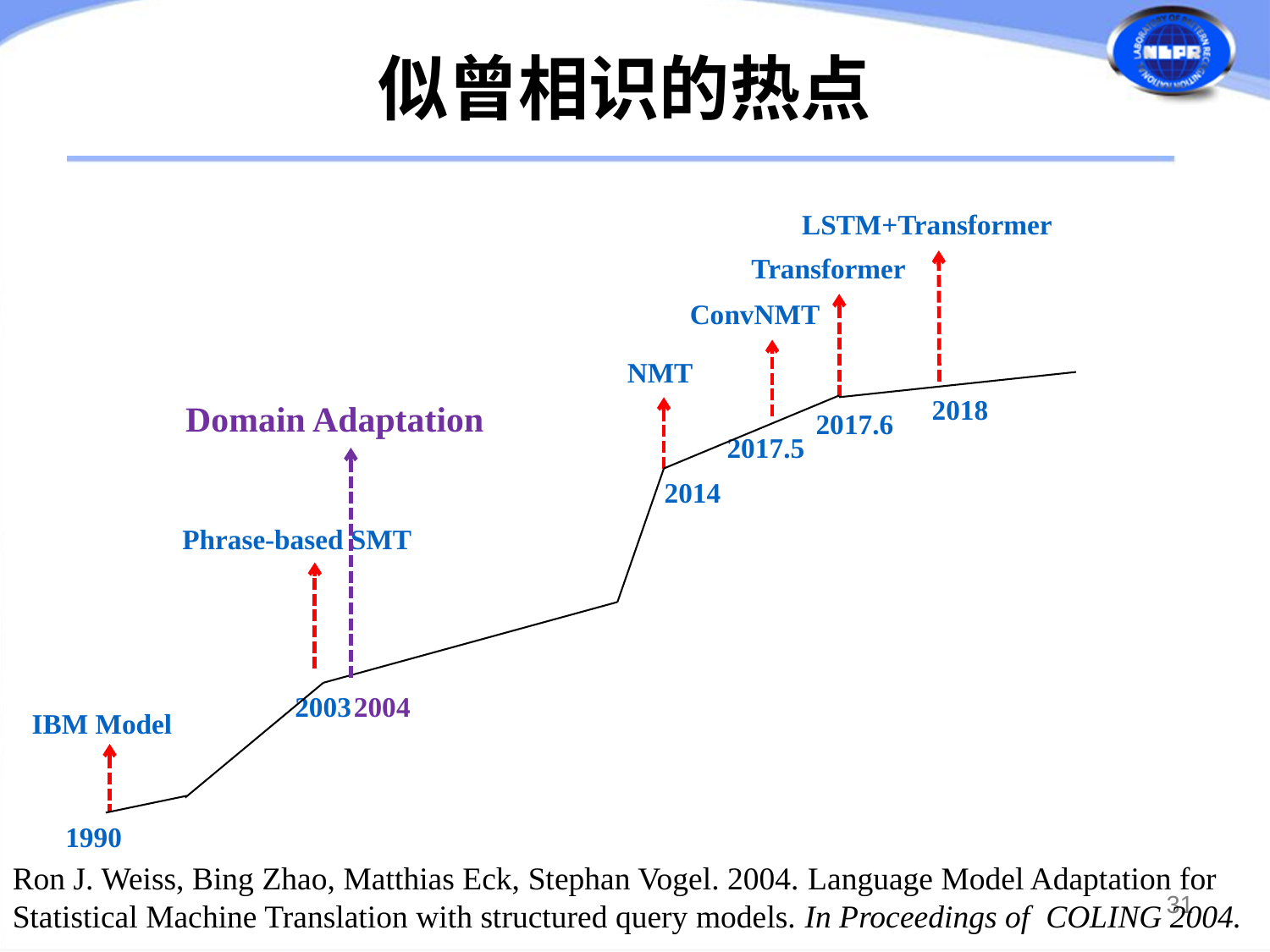

似曾相识的热点
LSTM+Transformer
Transformer
ConvNMT
NMT
2018
Domain Adaptation
2017.6
2017.5
2014
Phrase-based SMT
2003
2004
IBM Model
1990
Ron J. Weiss, Bing Zhao, Matthias Eck, Stephan Vogel. 2004. Language Model Adaptation for Statistical Machine Translation with structured query models. In Proceedings of  COLING 2004.
31